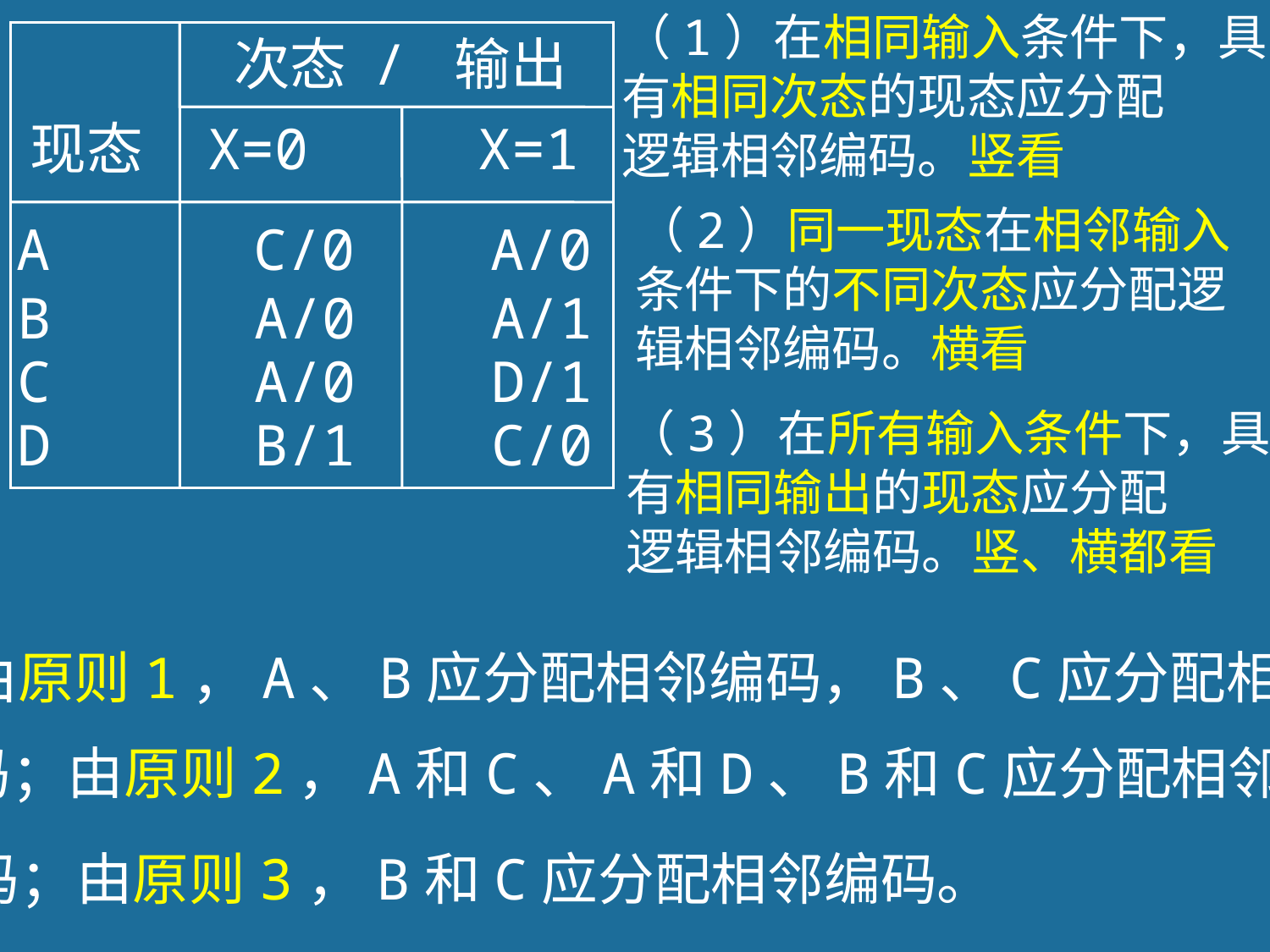

（1）在相同输入条件下，具
有相同次态的现态应分配
逻辑相邻编码。竖看

次态 / 输出
  现态    X=0     X=1

（2）同一现态在相邻输入
条件下的不同次态应分配逻辑相邻编码。横看

 A      C/0    A/0
B      A/0    A/1
C      A/0    D/1
（3）在所有输入条件下，具
有相同输出的现态应分配
逻辑相邻编码。竖、横都看
D      B/1    C/0
由原则1，A、B应分配相邻编码，B、C应分配相邻
编码；由原则2，A和C、A和D、B和C应分配相邻编
码；由原则3，B和C应分配相邻编码。
101